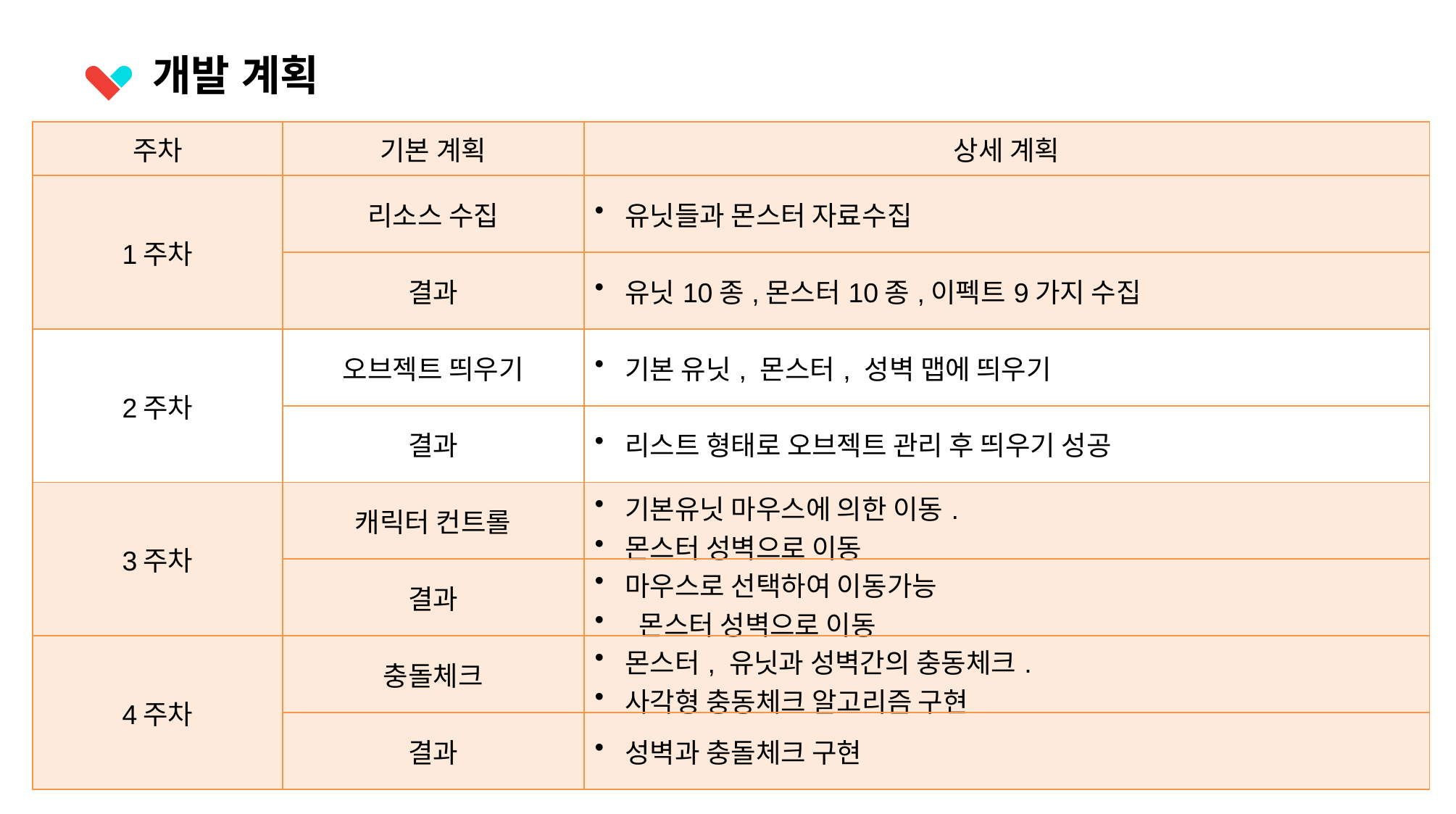

개발 계획
| 주차 | 기본 계획 | 상세 계획 |
| --- | --- | --- |
| 1주차 | 리소스 수집 | 유닛들과 몬스터 자료수집 |
|  | 결과 | 유닛10종,몬스터10종,이펙트9가지 수집 |
| 2주차 | 오브젝트 띄우기 | 기본 유닛, 몬스터, 성벽 맵에 띄우기 |
|  | 결과 | 리스트 형태로 오브젝트 관리 후 띄우기 성공 |
| 3주차 | 캐릭터 컨트롤 | 기본유닛 마우스에 의한 이동. 몬스터 성벽으로 이동 |
|  | 결과 | 마우스로 선택하여 이동가능 몬스터 성벽으로 이동 |
| 4주차 | 충돌체크 | 몬스터, 유닛과 성벽간의 충동체크. 사각형 충동체크 알고리즘 구현 |
|  | 결과 | 성벽과 충돌체크 구현 |